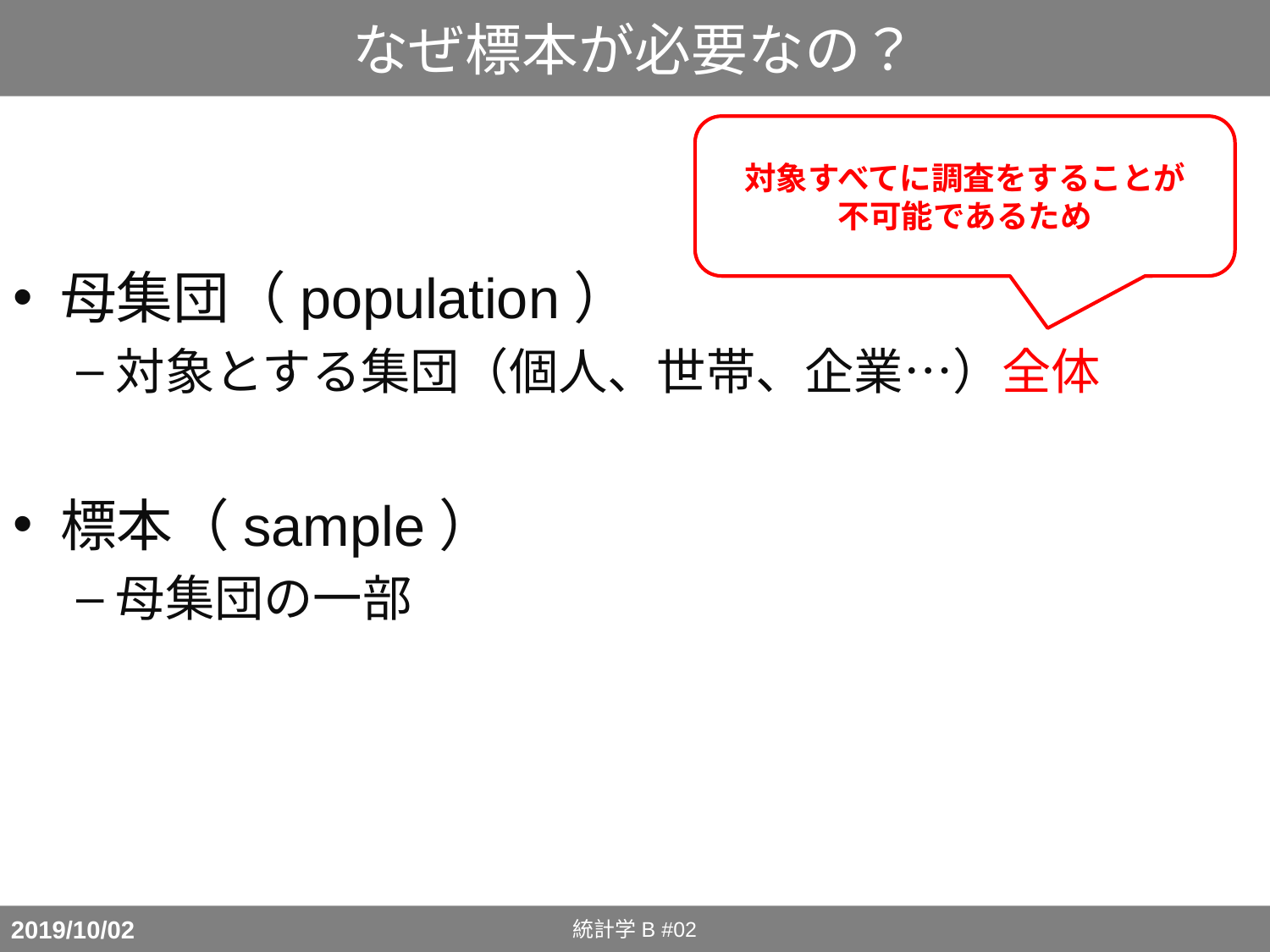

# なぜ標本が必要なの？
対象すべてに調査をすることが
不可能であるため
母集団（population）
対象とする集団（個人、世帯、企業…）全体

標本（sample）
母集団の一部
統計学B #02
2019/10/02